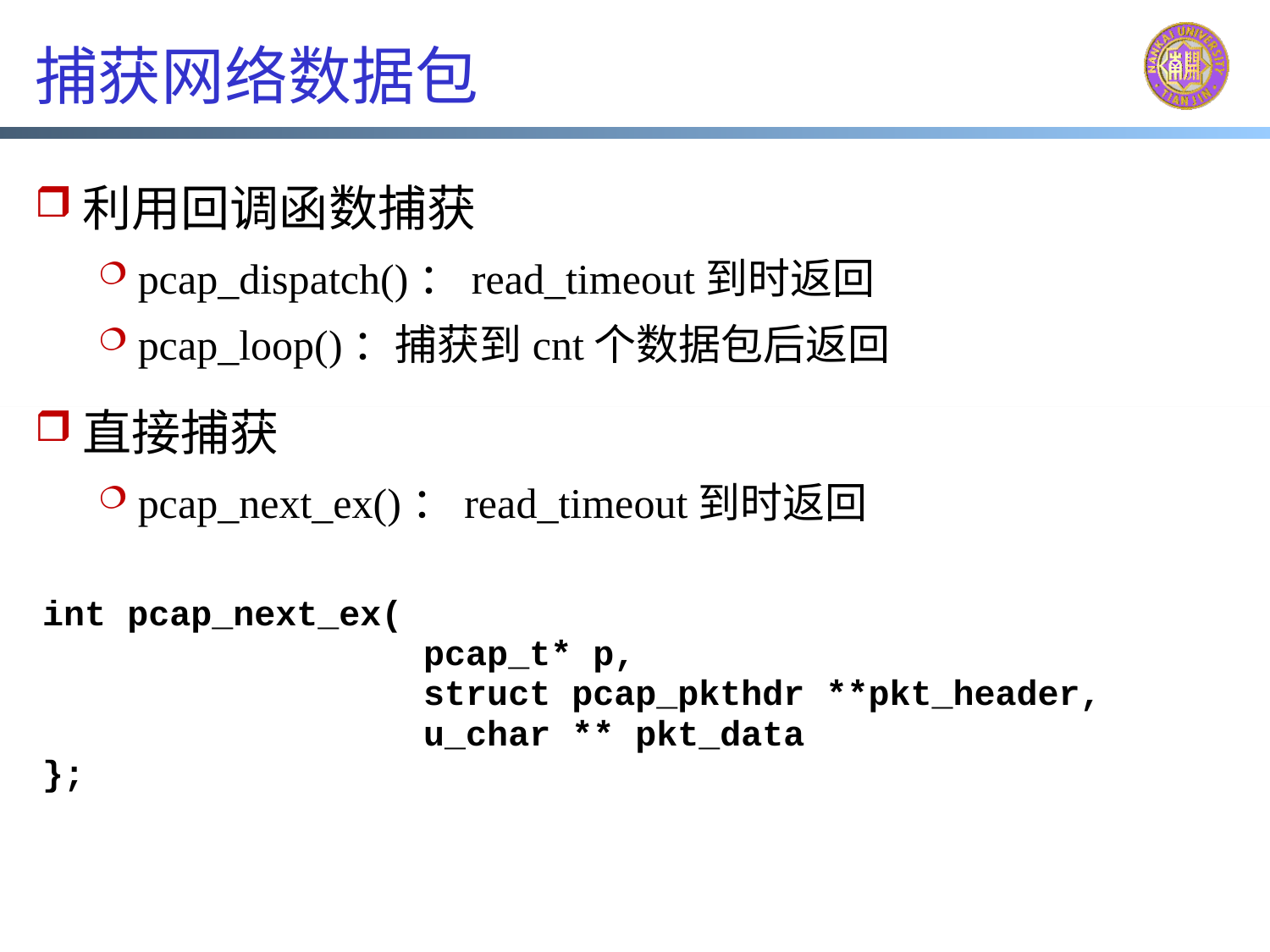

# 捕获网络数据包
利用回调函数捕获
pcap_dispatch()：read_timeout到时返回
pcap_loop()：捕获到cnt个数据包后返回
直接捕获
pcap_next_ex()：read_timeout到时返回

| int pcap\_next\_ex( pcap\_t\* p, struct pcap\_pkthdr \*\*pkt\_header, u\_char \*\* pkt\_data }; |
| --- |